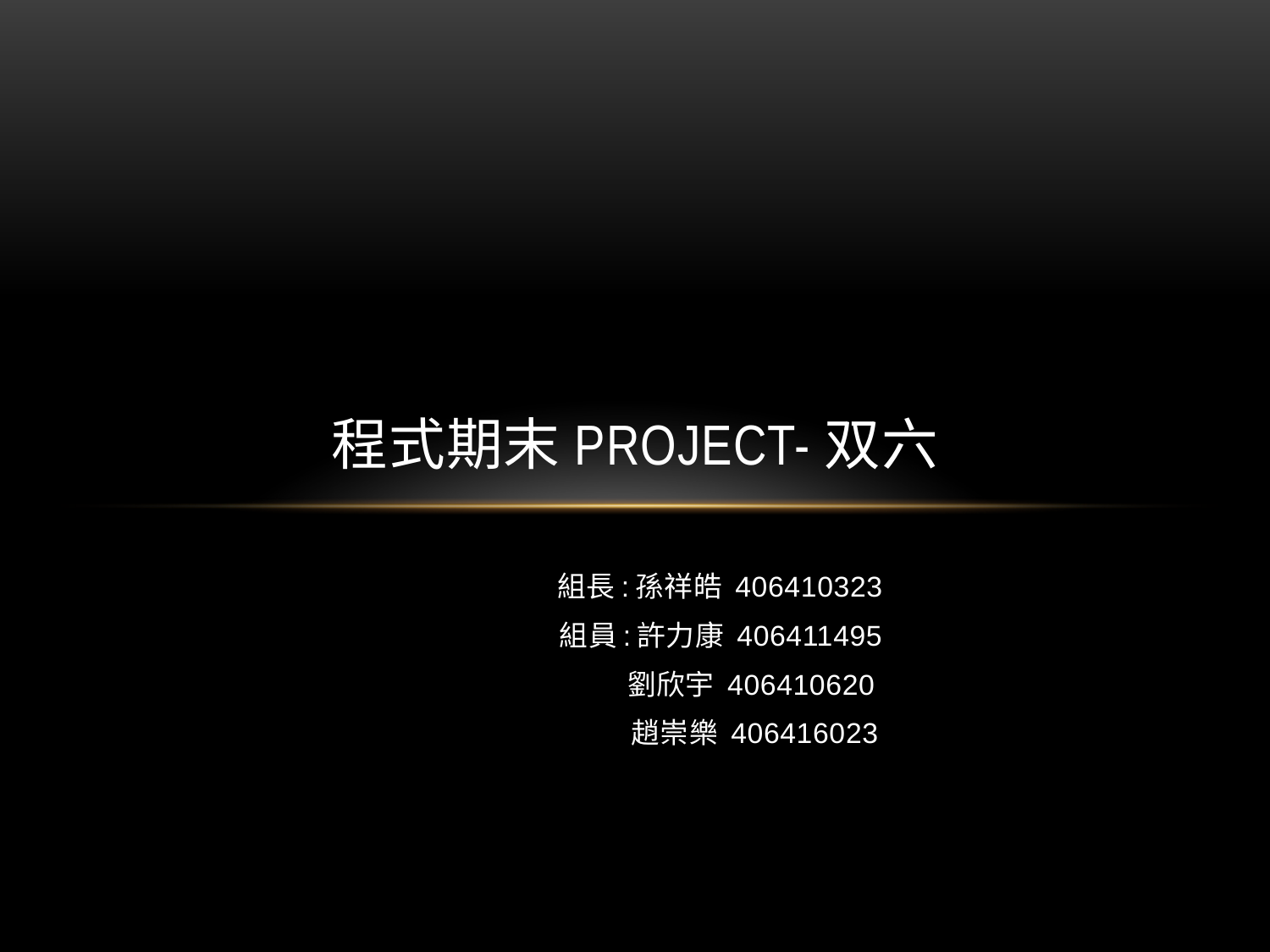

# 程式期末project-双六
         組長:孫祥皓 406410323
           組員:許力康 406411495
　　　        劉欣宇 406410620
　　　         趙崇樂 406416023